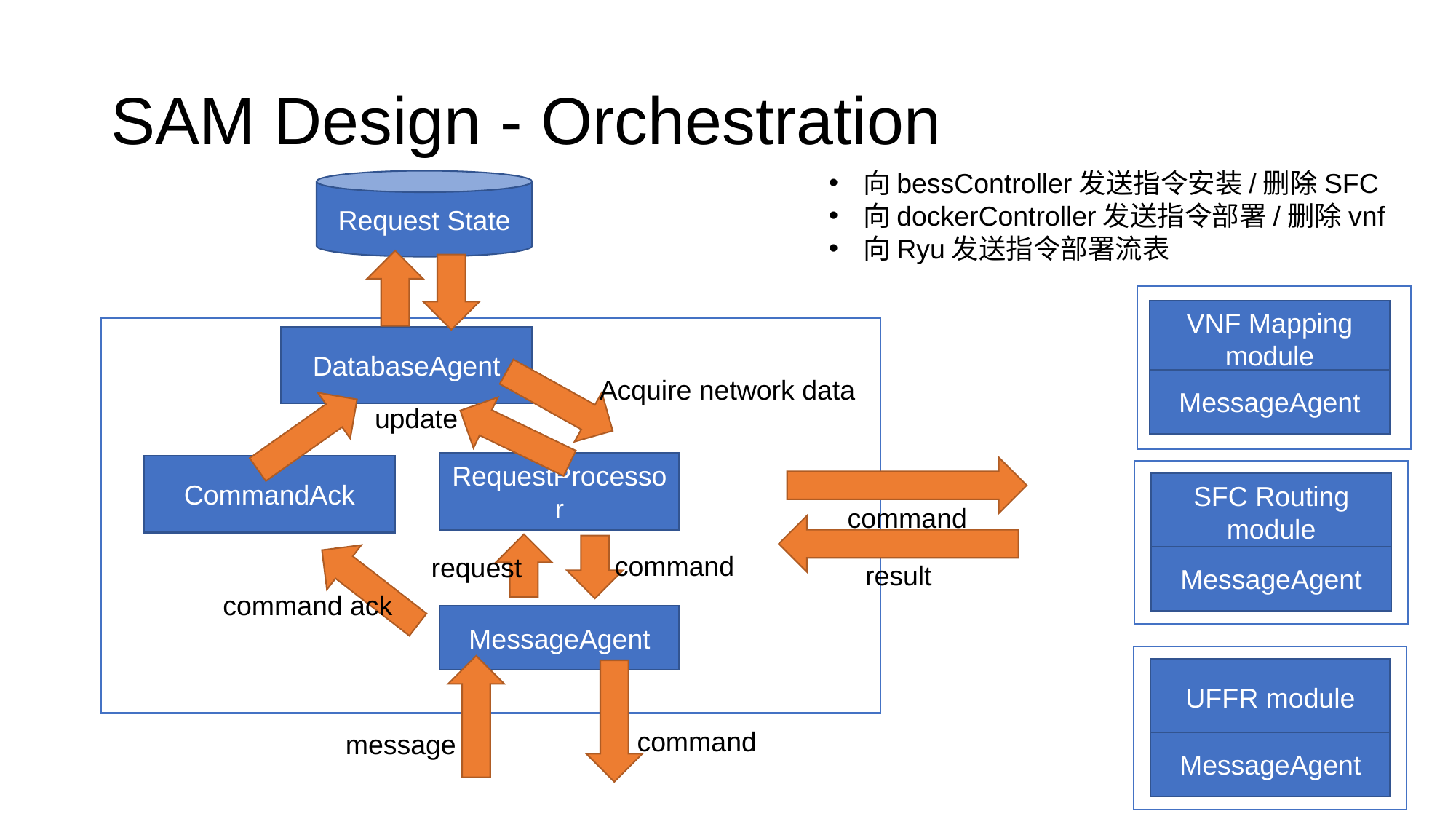

# SAM Design - Orchestration
向bessController发送指令安装/删除SFC
向dockerController发送指令部署/删除vnf
向Ryu发送指令部署流表
Request State

VNF Mapping module
MessageAgent

DatabaseAgent
Acquire network data

update

RequestProcessor
CommandAck

SFC Routing module
MessageAgent
command

command
request
result

command ack
MessageAgent

UFFR module
MessageAgent

command
message